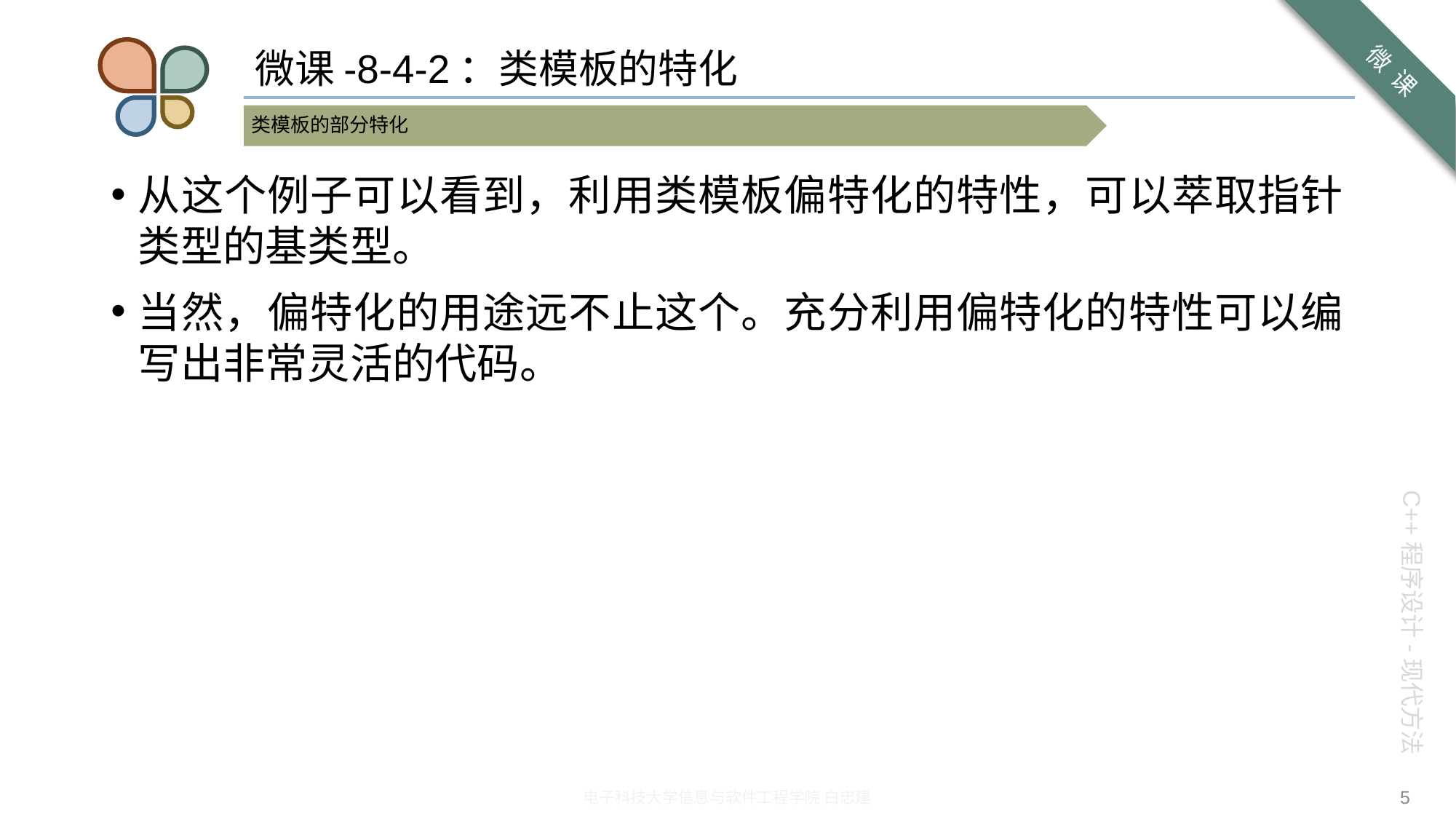

# 微课-8-4-2：类模板的特化
类模板的部分特化
从这个例子可以看到，利用类模板偏特化的特性，可以萃取指针类型的基类型。
当然，偏特化的用途远不止这个。充分利用偏特化的特性可以编写出非常灵活的代码。
5